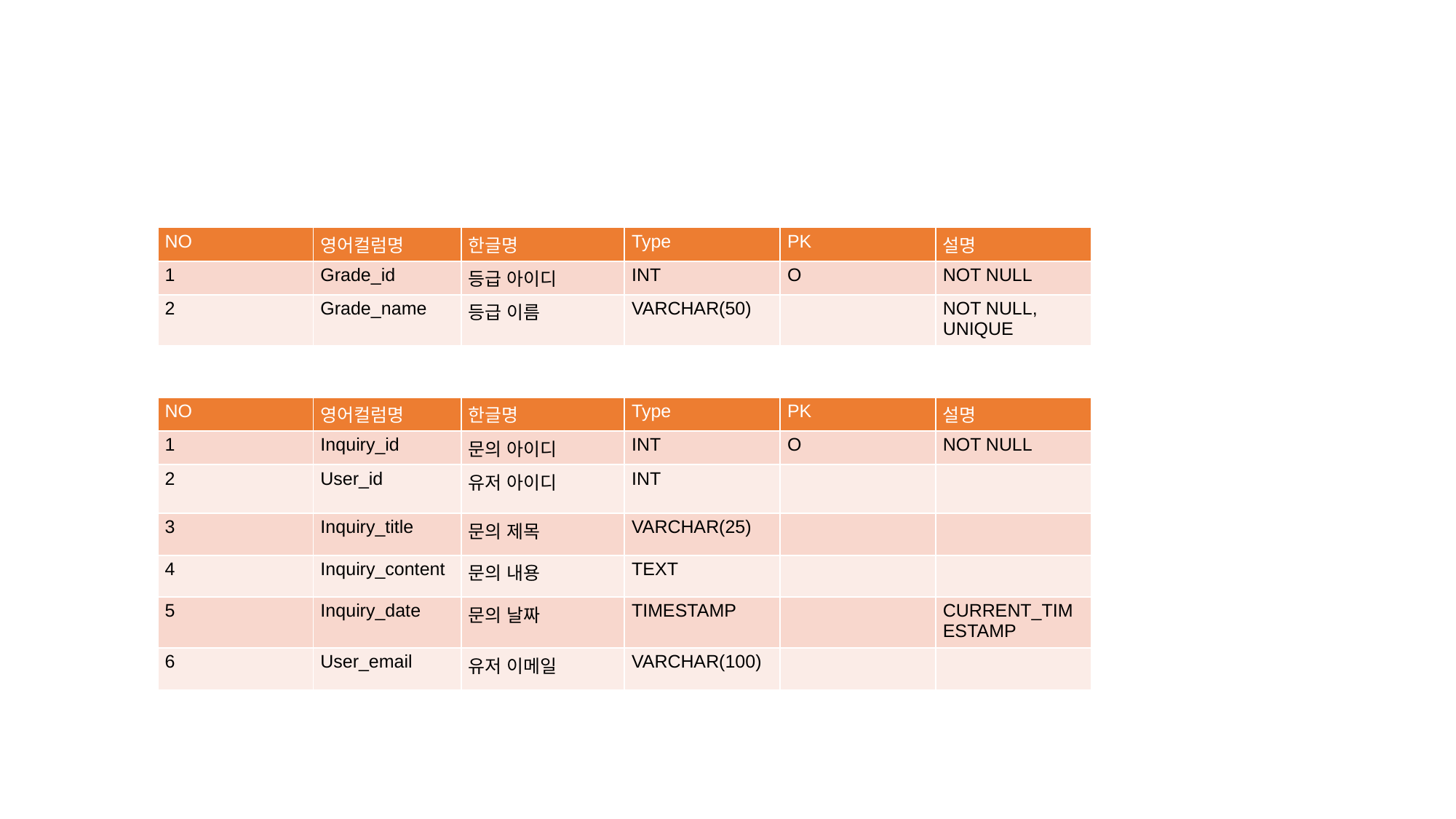

| NO | 영어컬럼명 | 한글명 | Type | PK | 설명 |
| --- | --- | --- | --- | --- | --- |
| 1 | Grade\_id | 등급 아이디 | INT | O | NOT NULL |
| 2 | Grade\_name | 등급 이름 | VARCHAR(50) |  | NOT NULL, UNIQUE |
| NO | 영어컬럼명 | 한글명 | Type | PK | 설명 |
| --- | --- | --- | --- | --- | --- |
| 1 | Inquiry\_id | 문의 아이디 | INT | O | NOT NULL |
| 2 | User\_id | 유저 아이디 | INT |  |  |
| 3 | Inquiry\_title | 문의 제목 | VARCHAR(25) |  |  |
| 4 | Inquiry\_content | 문의 내용 | TEXT |  |  |
| 5 | Inquiry\_date | 문의 날짜 | TIMESTAMP |  | CURRENT\_TIMESTAMP |
| 6 | User\_email | 유저 이메일 | VARCHAR(100) |  |  |